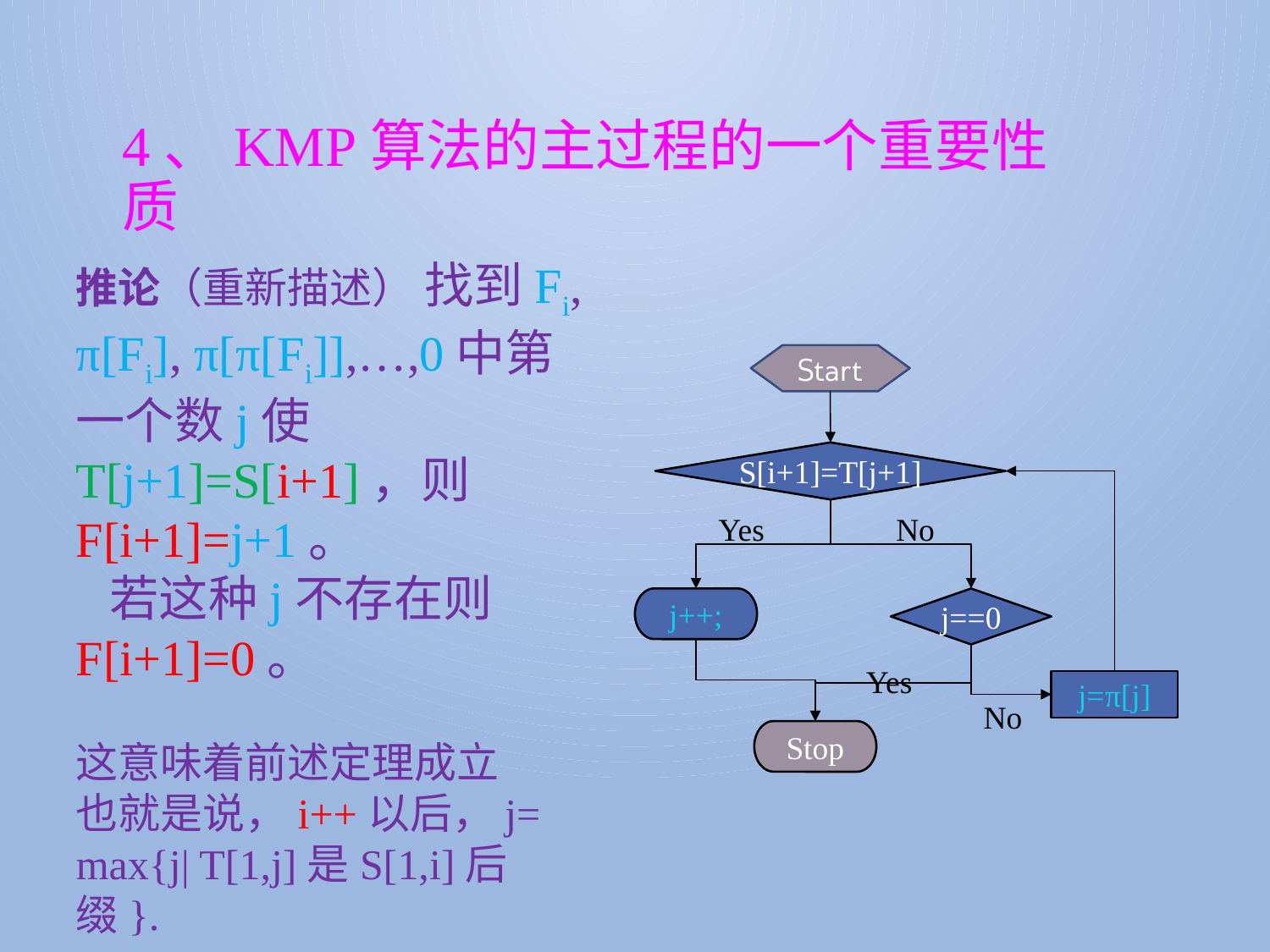

4、KMP算法的主过程的一个重要性质
推论（重新描述） 找到Fi, π[Fi], π[π[Fi]],…,0中第一个数j使T[j+1]=S[i+1]，则F[i+1]=j+1。
  若这种j不存在则F[i+1]=0。

这意味着前述定理成立
也就是说，i++以后，j=
max{j| T[1,j]是S[1,i]后缀}.
Start
S[i+1]=T[j+1]
No
Yes
j++;
j==0
Yes
j=π[j]
No
Stop